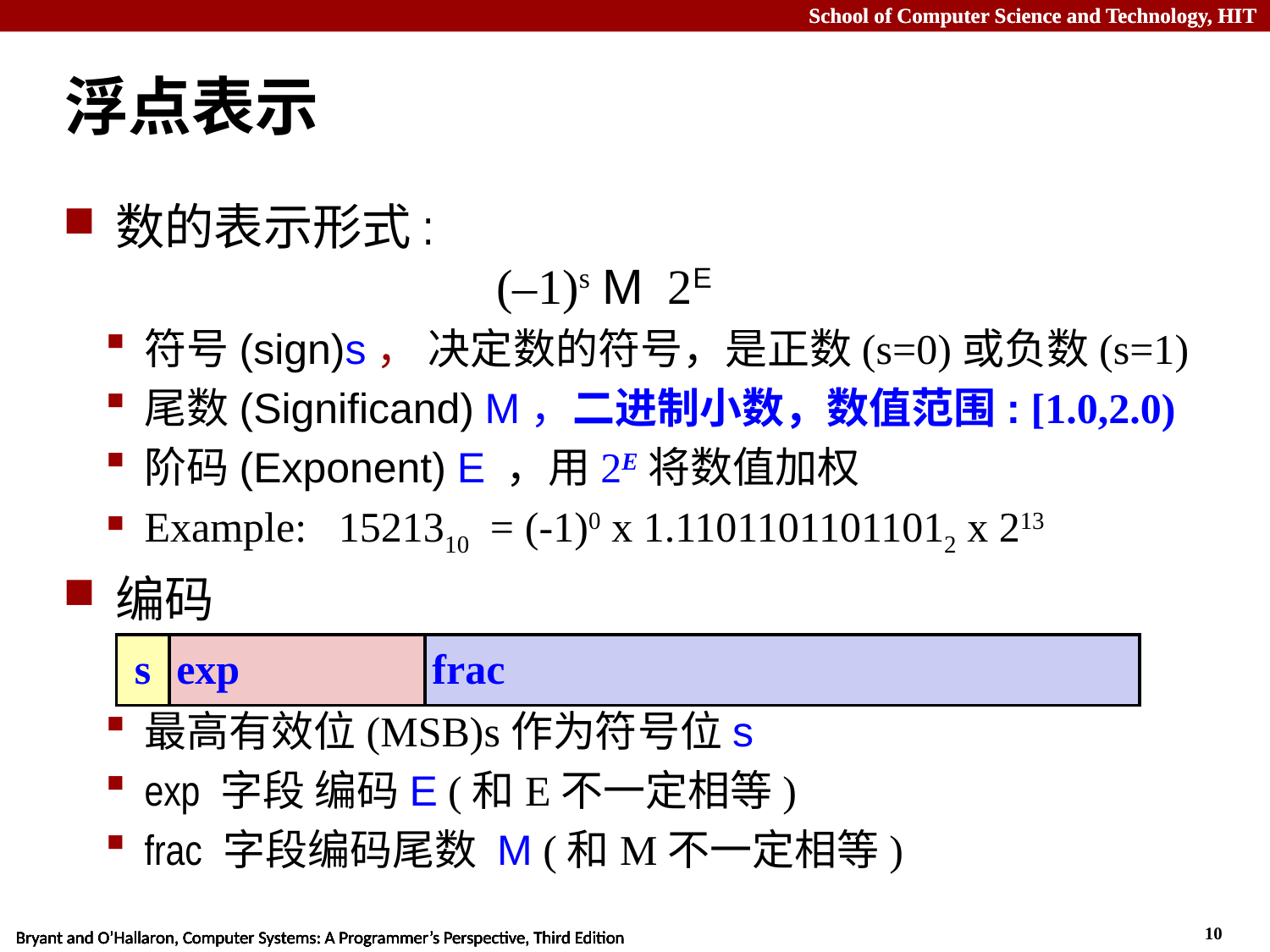

# 浮点表示
数的表示形式:
			(–1)s M  2E
符号(sign)s， 决定数的符号，是正数(s=0)或负数(s=1)
尾数(Significand) M，二进制小数，数值范围: [1.0,2.0)
阶码(Exponent) E ，用2E将数值加权
Example:   1521310  = (-1)0 x 1.11011011011012 x 213
编码

最高有效位(MSB)s作为符号位s
exp 字段 编码E (和E不一定相等)
frac 字段编码尾数 M (和M不一定相等)
| s | exp | frac |
| --- | --- | --- |